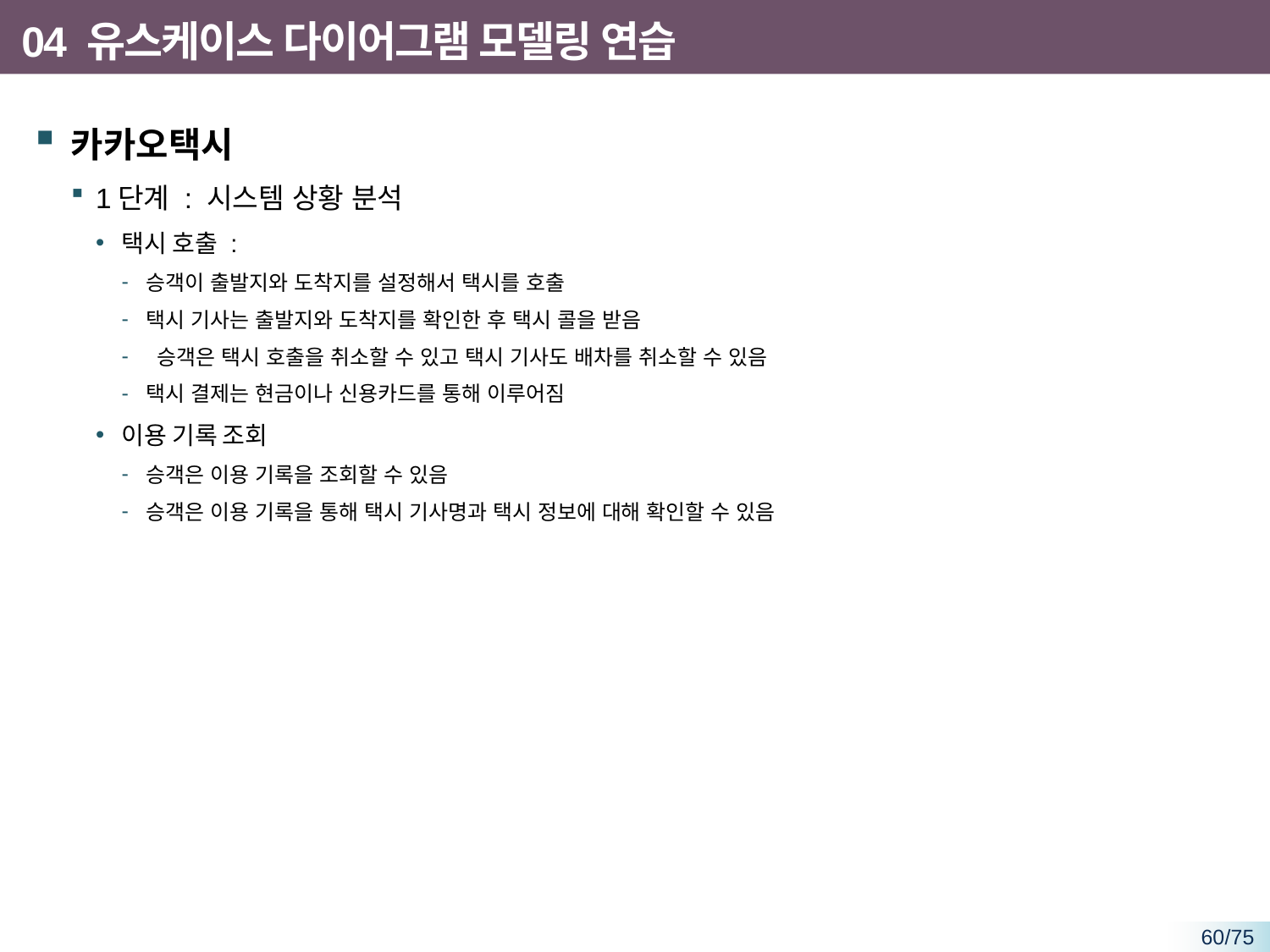

# 04 유스케이스 다이어그램 모델링 연습
카카오택시
1단계 : 시스템 상황 분석
택시 호출 :
승객이 출발지와 도착지를 설정해서 택시를 호출
택시 기사는 출발지와 도착지를 확인한 후 택시 콜을 받음
 승객은 택시 호출을 취소할 수 있고 택시 기사도 배차를 취소할 수 있음
택시 결제는 현금이나 신용카드를 통해 이루어짐
이용 기록 조회
승객은 이용 기록을 조회할 수 있음
승객은 이용 기록을 통해 택시 기사명과 택시 정보에 대해 확인할 수 있음